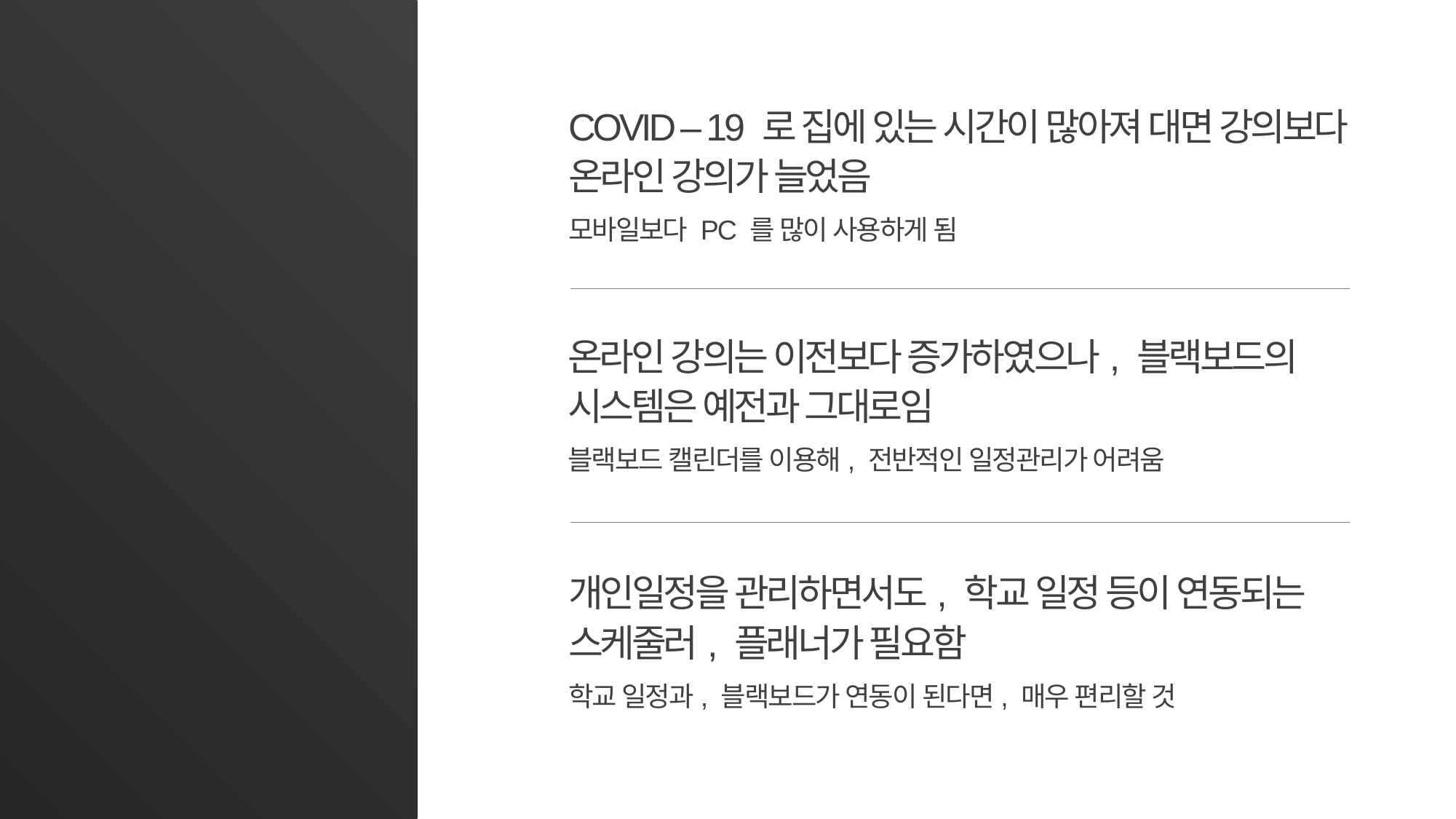

선정 이유
COVID – 19 로 집에 있는 시간이 많아져 대면 강의보다
온라인 강의가 늘었음
모바일보다 PC 를 많이 사용하게 됨

온라인 강의는 이전보다 증가하였으나, 블랙보드의
시스템은 예전과 그대로임
블랙보드 캘린더를 이용해, 전반적인 일정관리가 어려움
개인일정을 관리하면서도, 학교 일정 등이 연동되는
스케줄러, 플래너가 필요함
학교 일정과, 블랙보드가 연동이 된다면, 매우 편리할 것